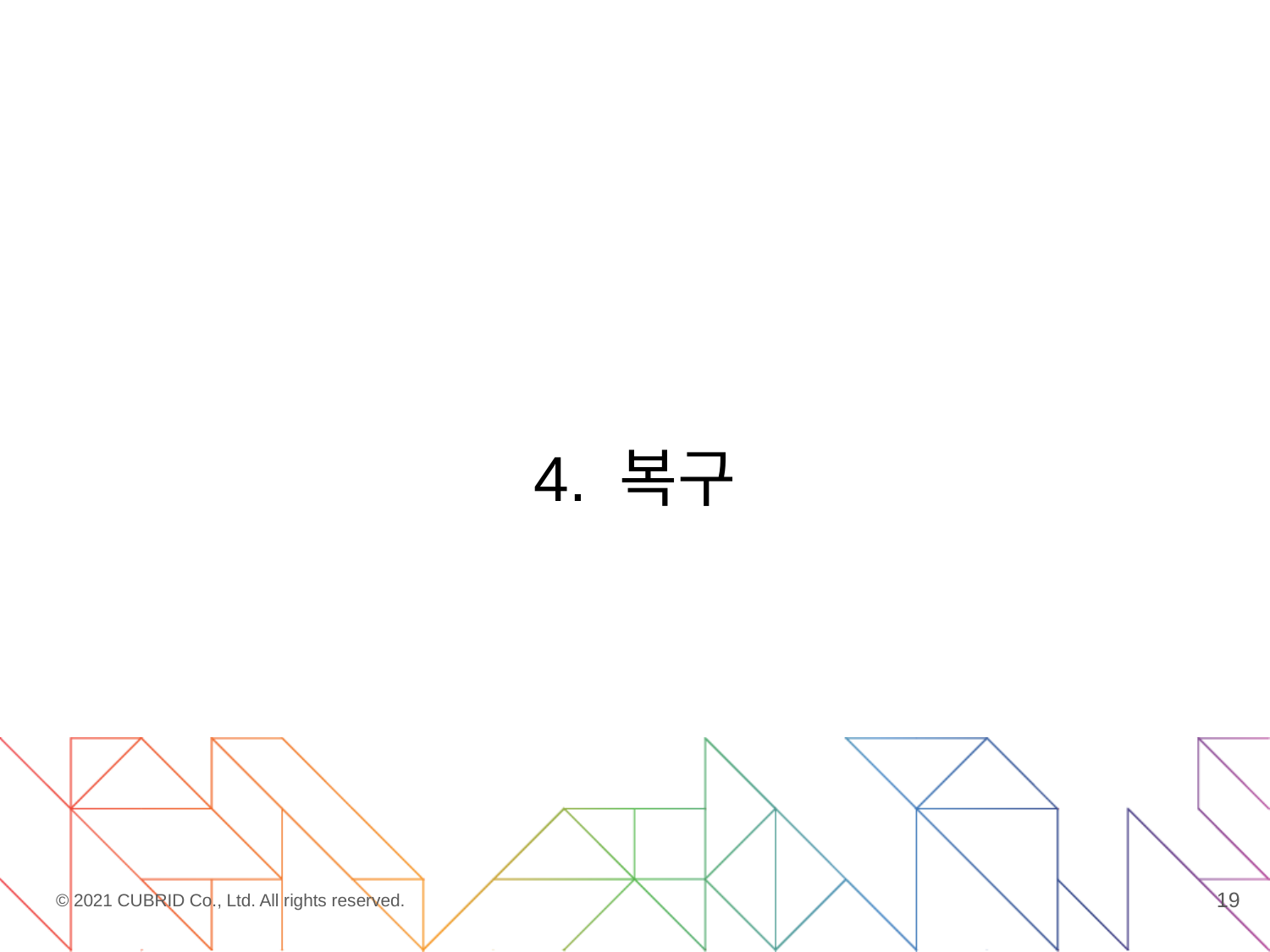

# 4. 복구
19
© 2021 CUBRID Co., Ltd. All rights reserved.